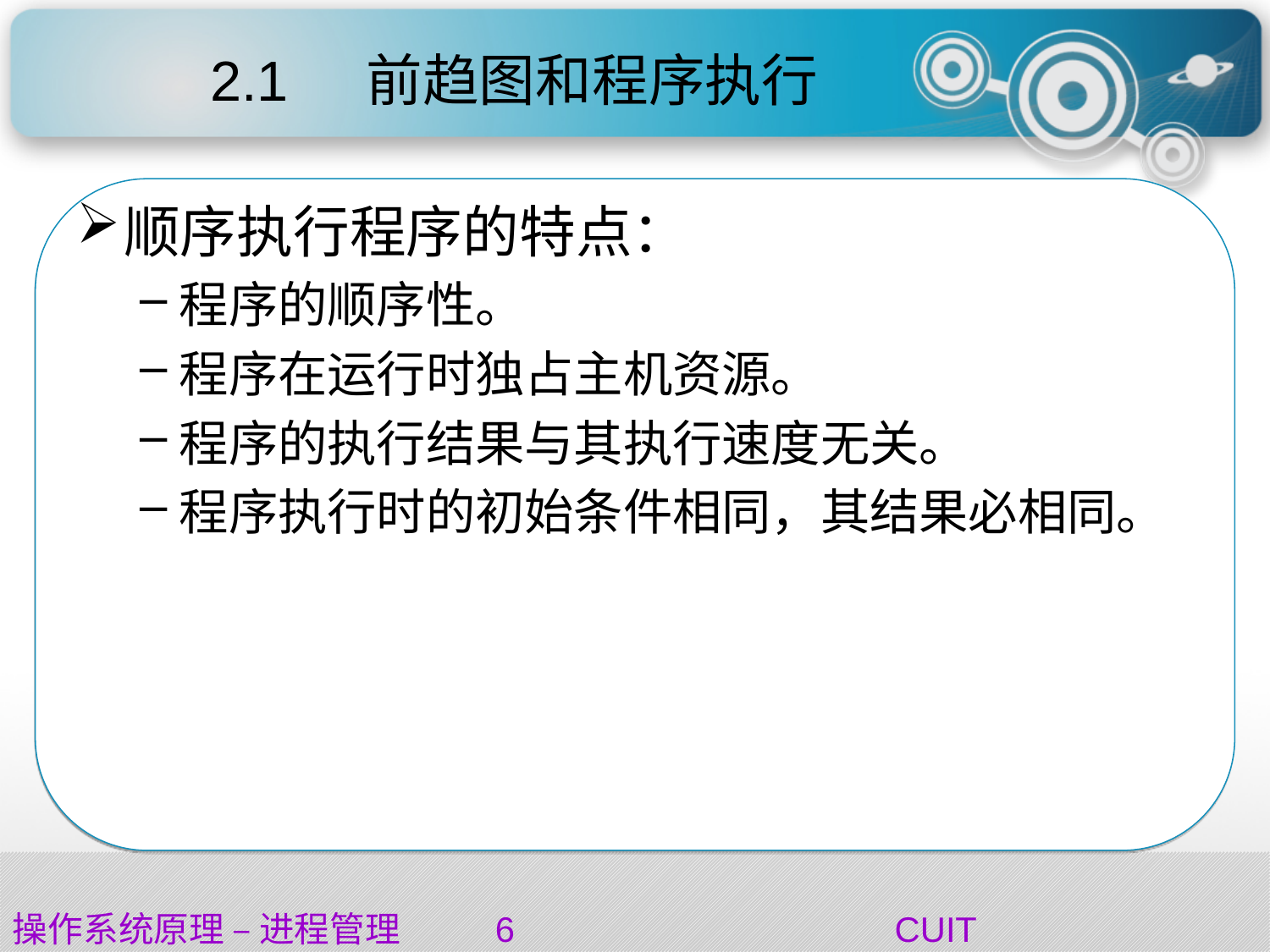

# 2.1	 前趋图和程序执行
顺序执行程序的特点：
程序的顺序性。
程序在运行时独占主机资源。
程序的执行结果与其执行速度无关。
程序执行时的初始条件相同，其结果必相同。